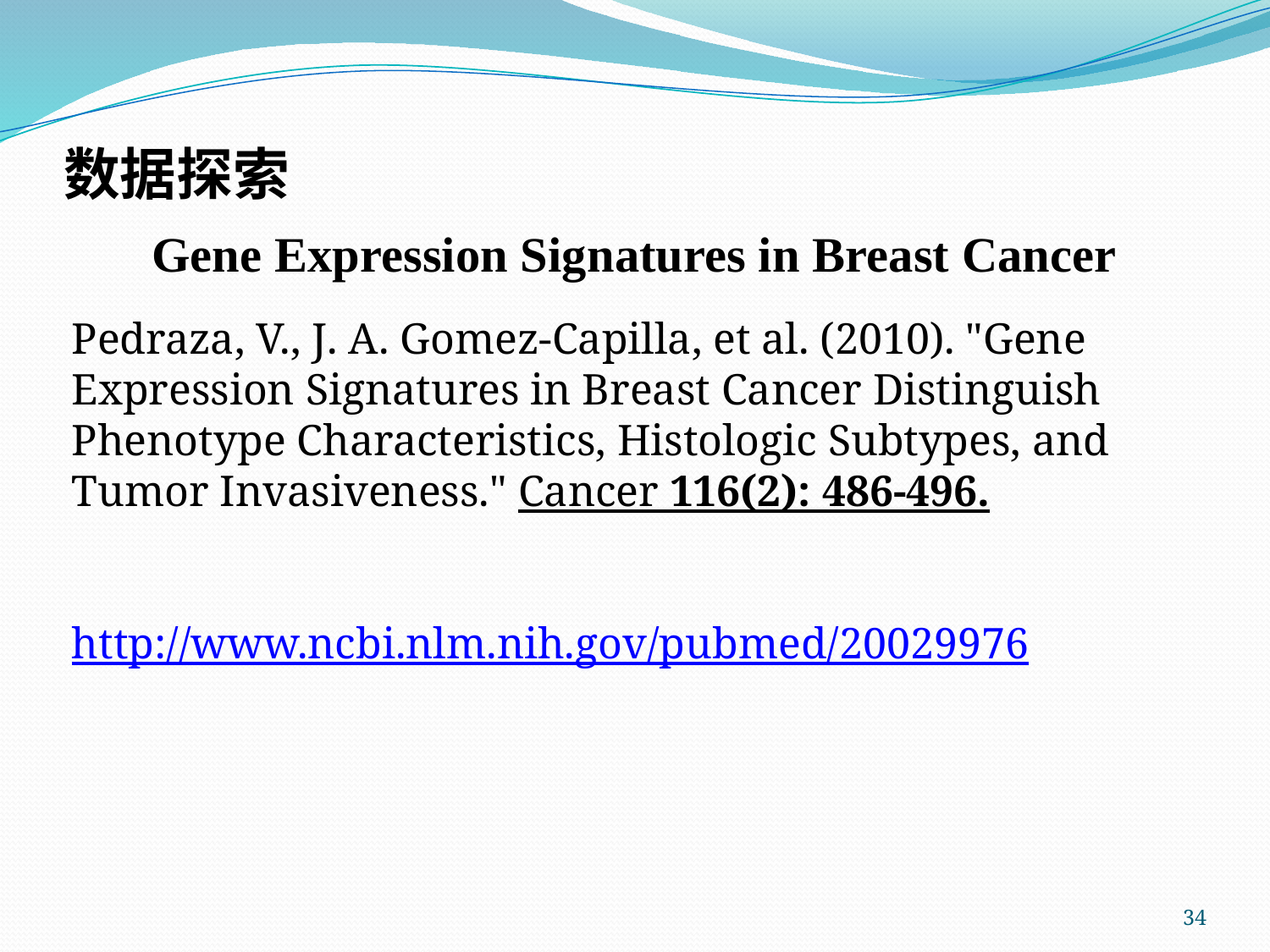

# 数据探索
Gene Expression Signatures in Breast Cancer
Pedraza, V., J. A. Gomez-Capilla, et al. (2010). "Gene Expression Signatures in Breast Cancer Distinguish Phenotype Characteristics, Histologic Subtypes, and Tumor Invasiveness." Cancer 116(2): 486-496.

http://www.ncbi.nlm.nih.gov/pubmed/20029976
34